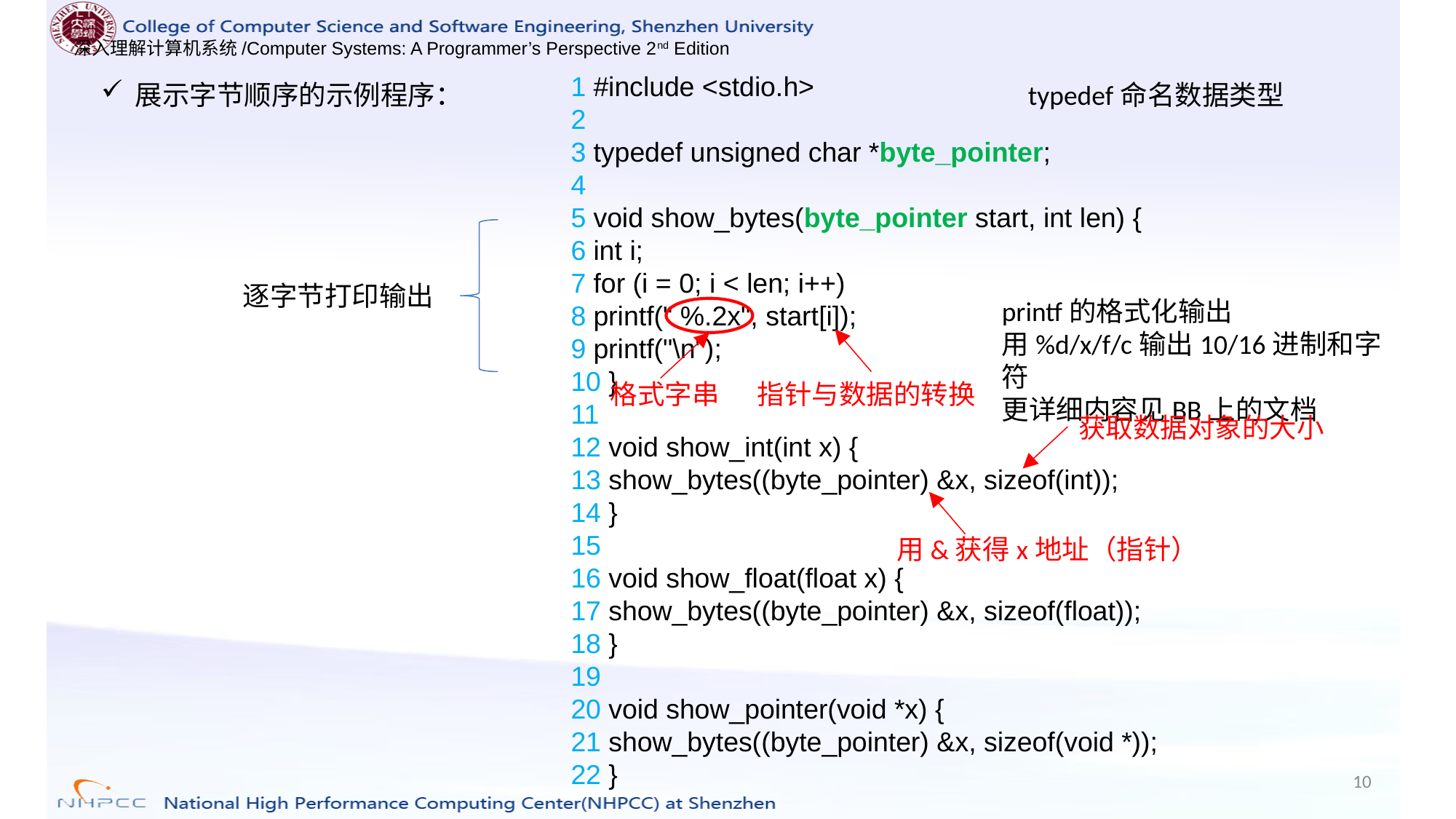

1 #include <stdio.h>
2
3 typedef unsigned char *byte_pointer;
4
5 void show_bytes(byte_pointer start, int len) {
6 int i;
7 for (i = 0; i < len; i++)
8 printf(" %.2x", start[i]);
9 printf("\n");
10 }
11
12 void show_int(int x) {
13 show_bytes((byte_pointer) &x, sizeof(int));
14 }
15
16 void show_float(float x) {
17 show_bytes((byte_pointer) &x, sizeof(float));
18 }
19
20 void show_pointer(void *x) {
21 show_bytes((byte_pointer) &x, sizeof(void *));
22 }
展示字节顺序的示例程序：
typedef命名数据类型

逐字节打印输出
printf的格式化输出
用%d/x/f/c输出10/16进制和字符
更详细内容见BB上的文档

格式字串
指针与数据的转换
获取数据对象的大小
用&获得x地址（指针）
10